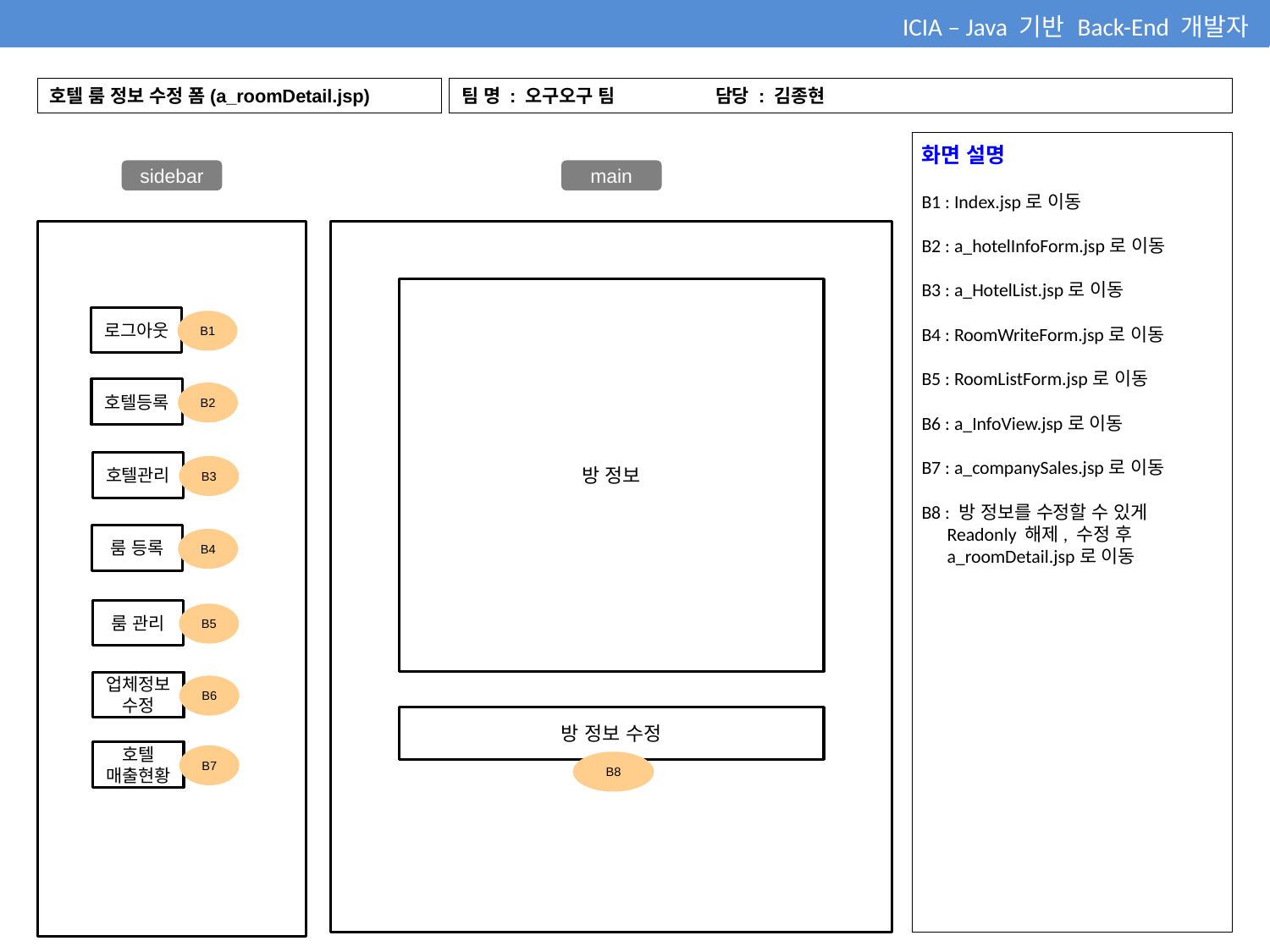

ICIA – Java 기반 Back-End 개발자
호텔 룸 정보 수정 폼(a_roomDetail.jsp)
팀 명 : 오구오구 팀	담당 : 김종현
화면 설명

B1 : Index.jsp로 이동

B2 : a_hotelInfoForm.jsp로 이동

B3 : a_HotelList.jsp로 이동

B4 : RoomWriteForm.jsp로 이동

B5 : RoomListForm.jsp로 이동

B6 : a_InfoView.jsp로 이동

B7 : a_companySales.jsp로 이동

B8 : 방 정보를 수정할 수 있게
      Readonly 해제, 수정 후
      a_roomDetail.jsp로 이동
sidebar
main

방 정보
로그아웃
B1
호텔등록
B2
호텔관리
B3
룸 등록
B4
룸 관리
B5
업체정보
수정
B6
방 정보 수정
호텔
매출현황
B7
B8